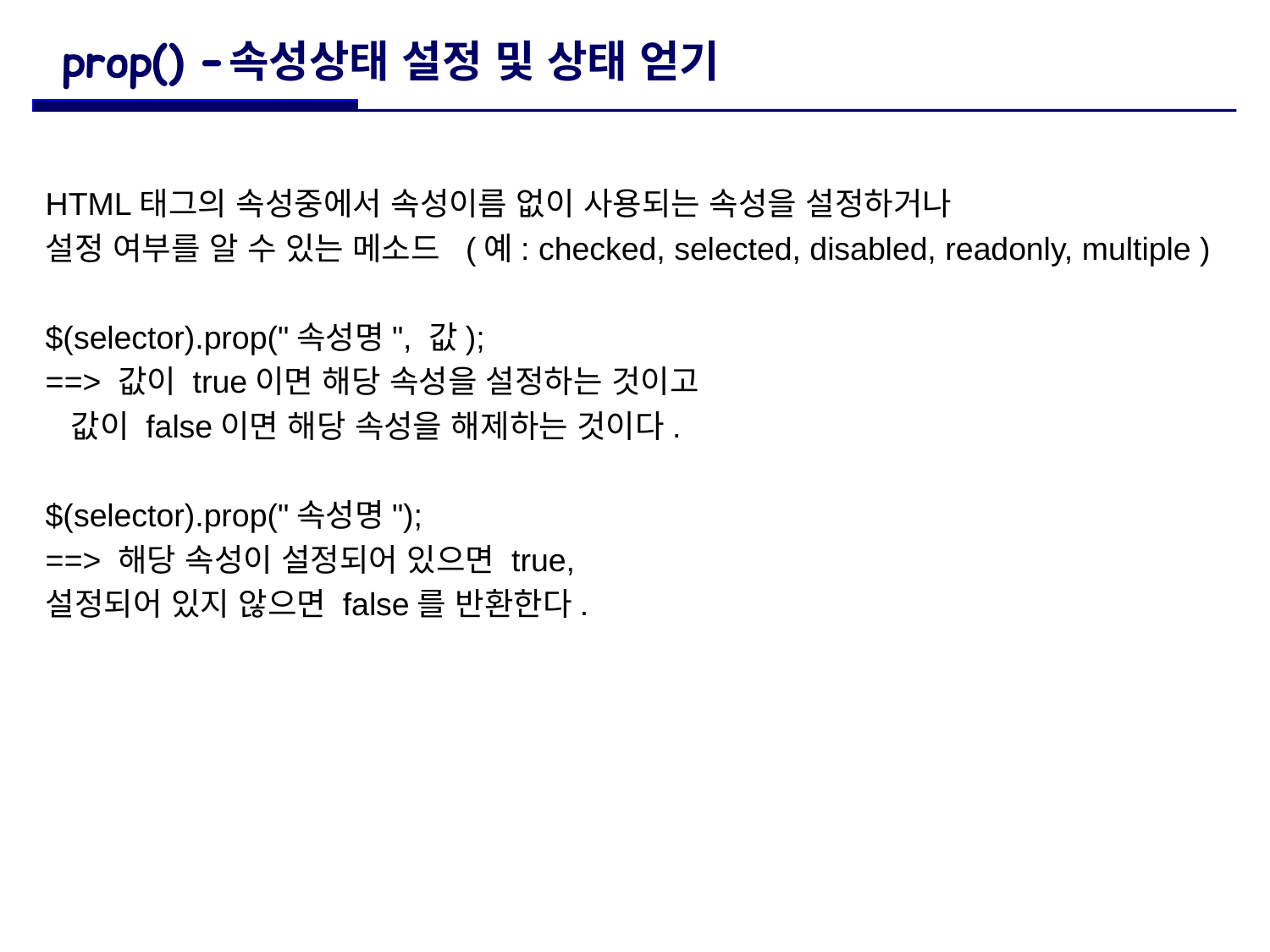

# prop() –속성상태 설정 및 상태 얻기
HTML태그의 속성중에서 속성이름 없이 사용되는 속성을 설정하거나
설정 여부를 알 수 있는 메소드  (예: checked, selected, disabled, readonly, multiple )

$(selector).prop("속성명", 값);
==> 값이 true이면 해당 속성을 설정하는 것이고
  값이 false이면 해당 속성을 해제하는 것이다.

$(selector).prop("속성명");
==> 해당 속성이 설정되어 있으면 true,
설정되어 있지 않으면 false를 반환한다.